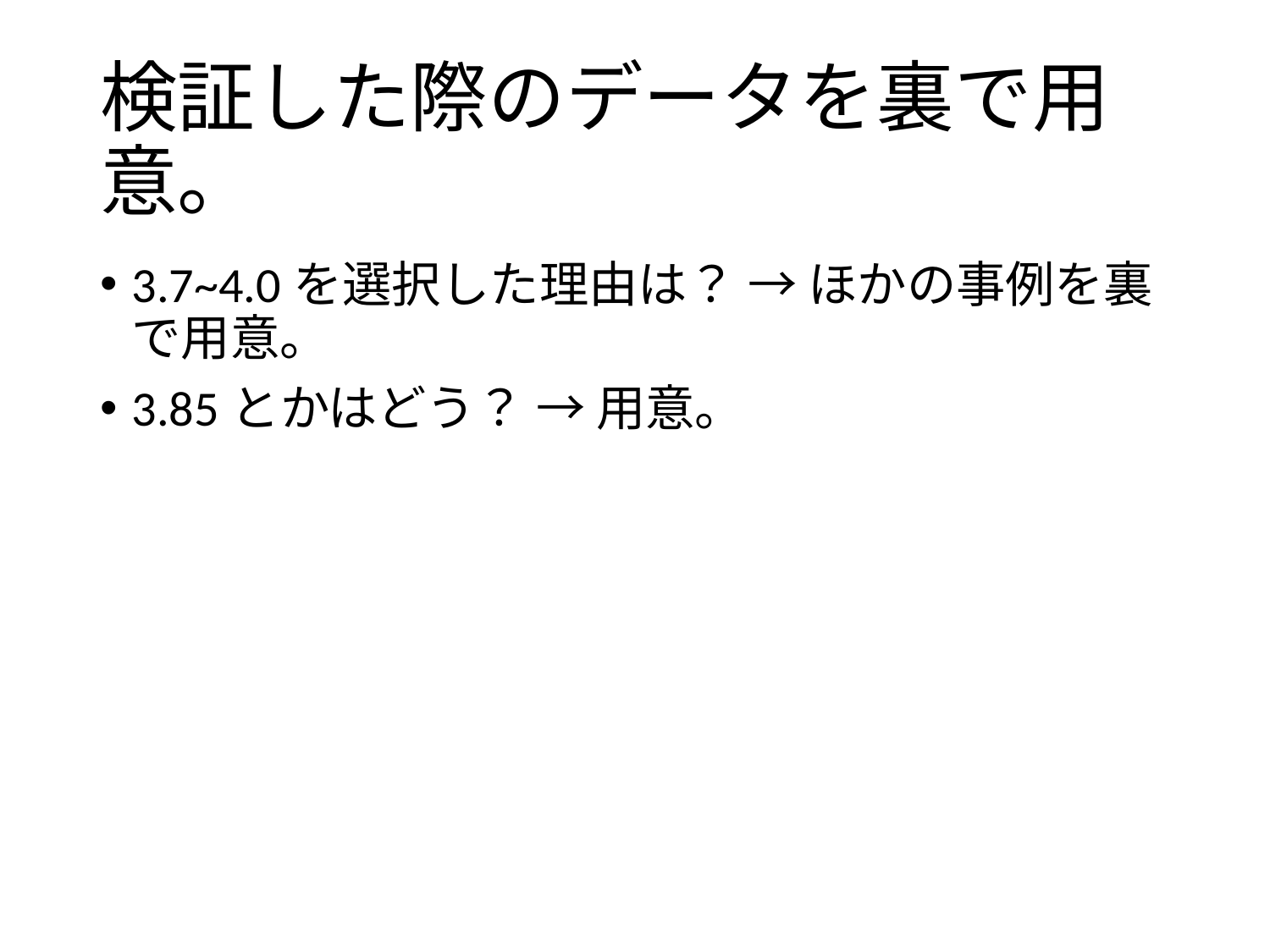

# 検証した際のデータを裏で用意。
3.7~4.0を選択した理由は？ → ほかの事例を裏で用意。
3.85とかはどう？ → 用意。